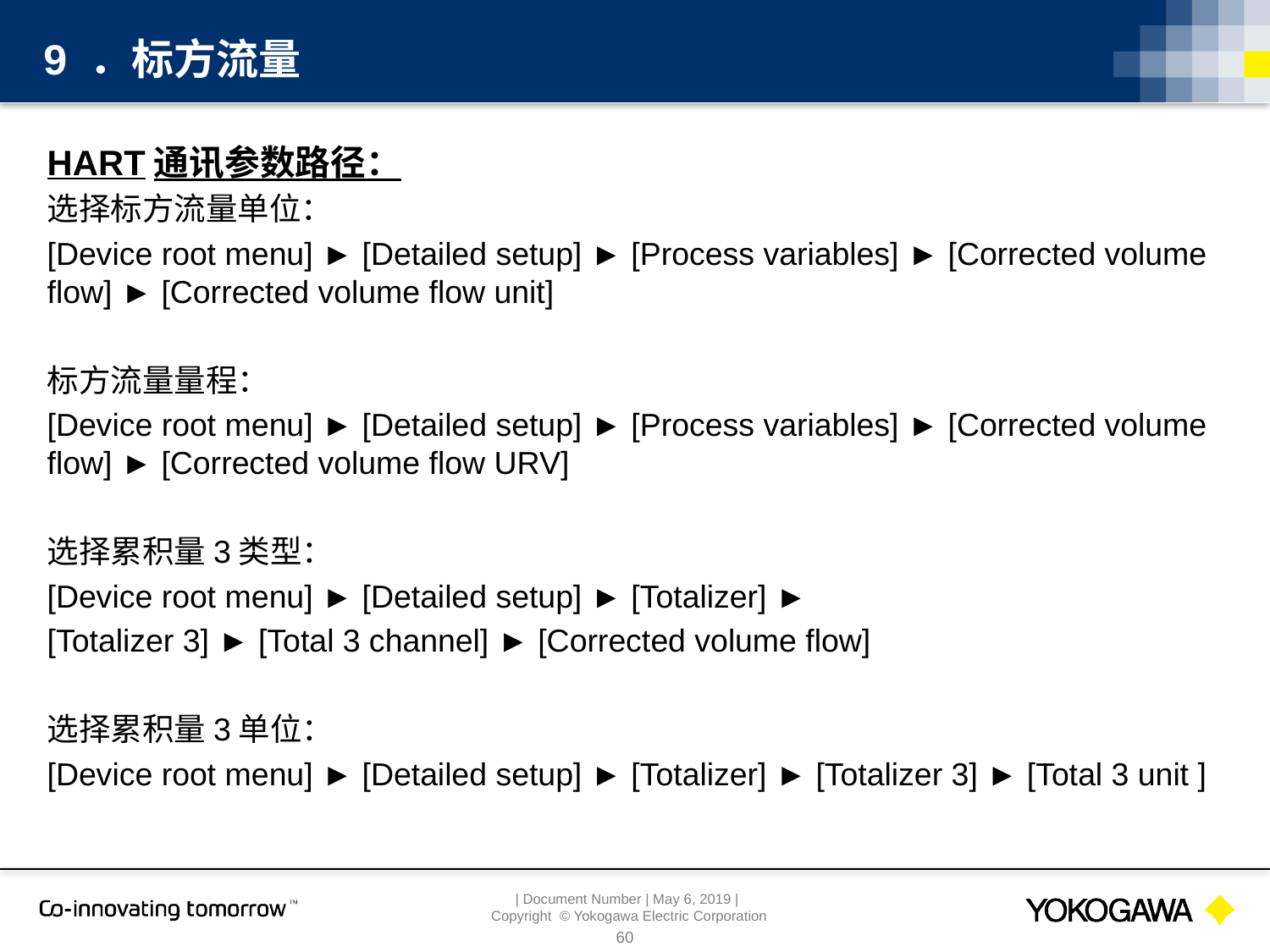

9 ．标方流量

HART通讯参数路径：
选择标方流量单位：
[Device root menu] ► [Detailed setup] ► [Process variables] ► [Corrected volume flow] ► [Corrected volume flow unit]

标方流量量程：
[Device root menu] ► [Detailed setup] ► [Process variables] ► [Corrected volume flow] ► [Corrected volume flow URV]

选择累积量3类型：
[Device root menu] ► [Detailed setup] ► [Totalizer] ►
[Totalizer 3] ► [Total 3 channel] ► [Corrected volume flow]

选择累积量3单位：
[Device root menu] ► [Detailed setup] ► [Totalizer] ► [Totalizer 3] ► [Total 3 unit ]